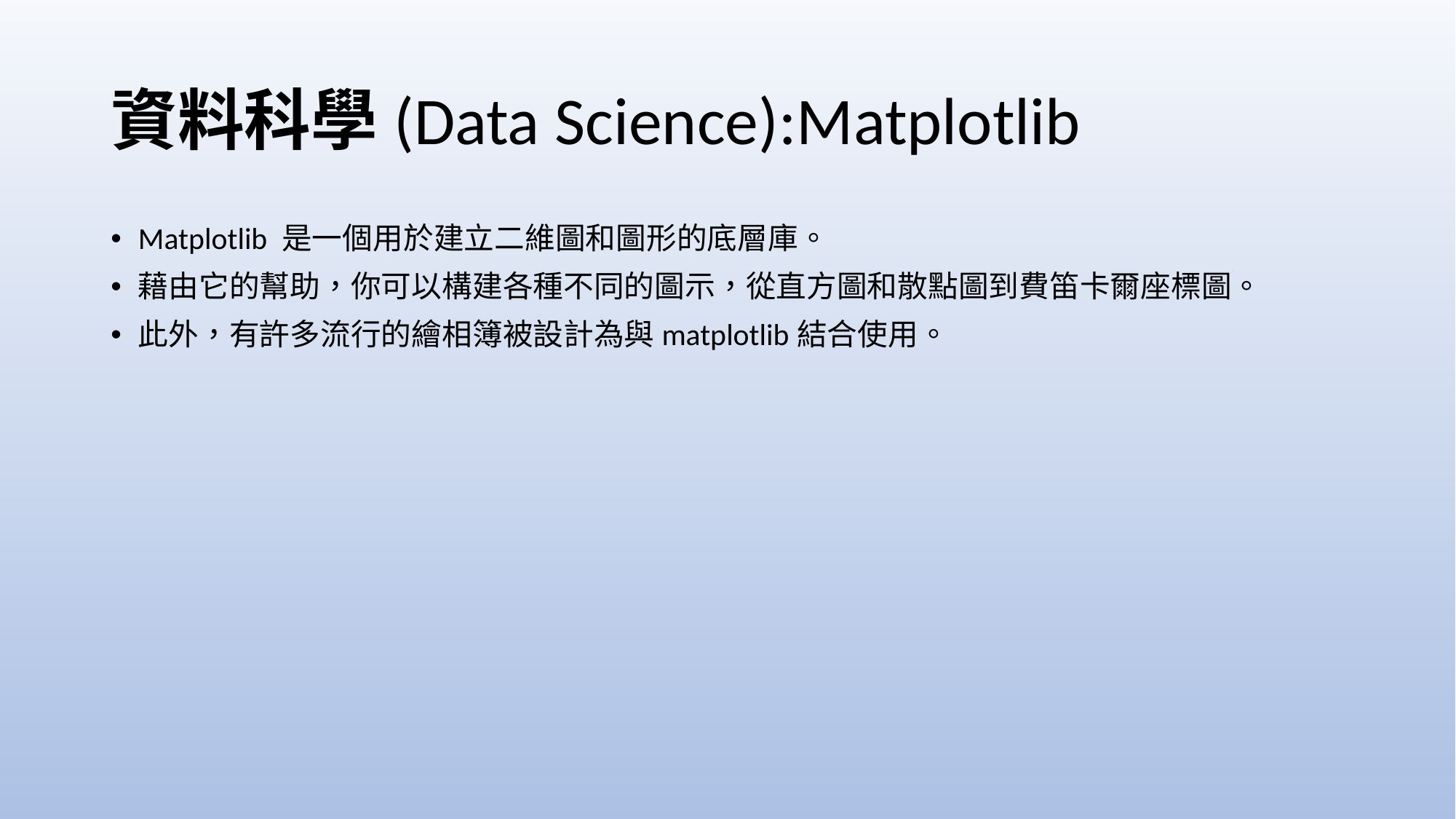

# 資料科學(Data Science):Matplotlib
Matplotlib 是一個用於建立二維圖和圖形的底層庫。
藉由它的幫助，你可以構建各種不同的圖示，從直方圖和散點圖到費笛卡爾座標圖。
此外，有許多流行的繪相簿被設計為與matplotlib結合使用。